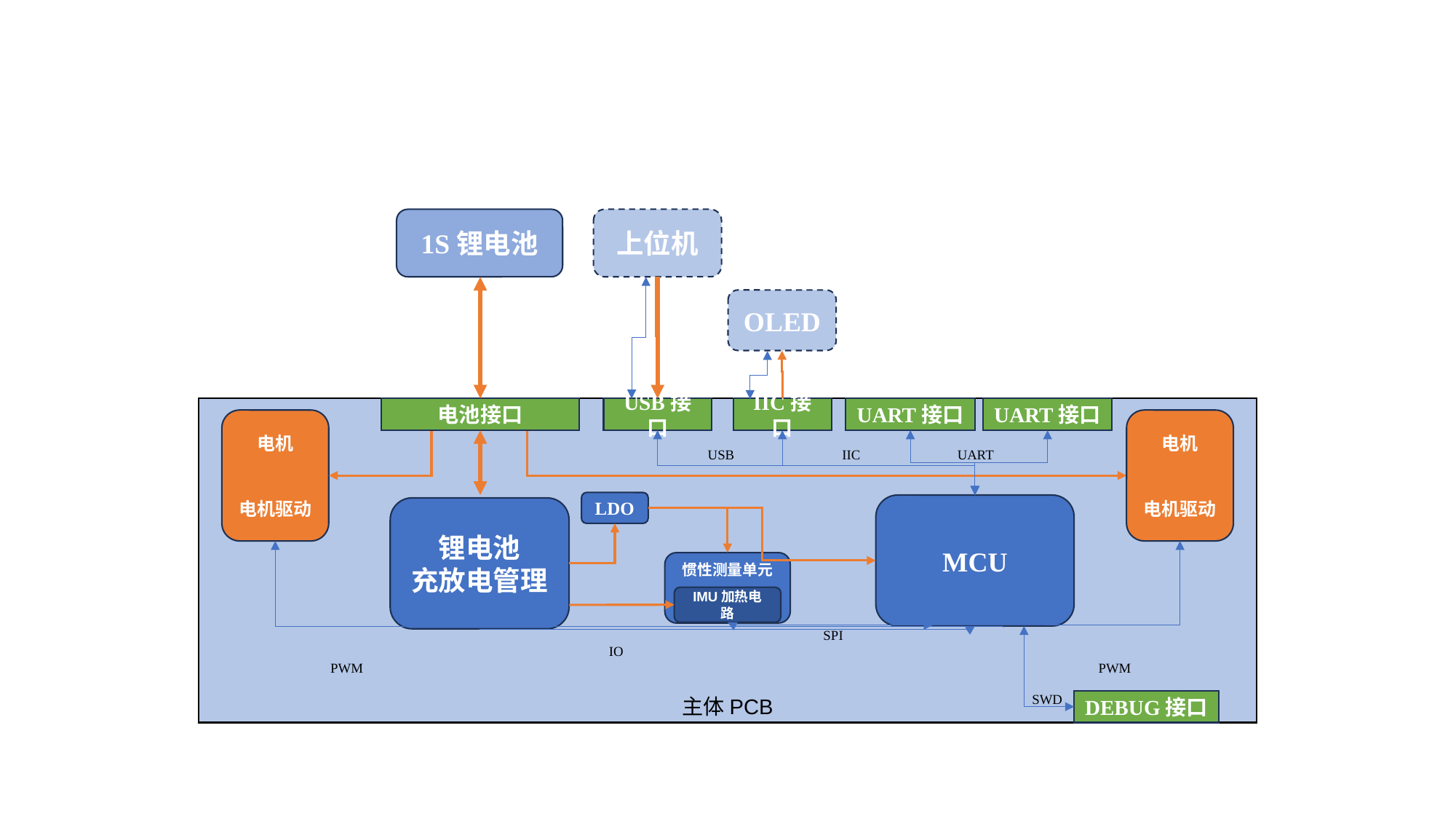

1S锂电池
上位机

OLED

主体PCB
电池接口
USB接口
IIC接口
UART接口
UART接口

电机

电机驱动
电机

电机驱动
USB
IIC
UART
LDO
MCU
锂电池
充放电管理

惯性测量单元

IMU加热电路

SPI
IO
PWM
PWM
SWD
DEBUG接口